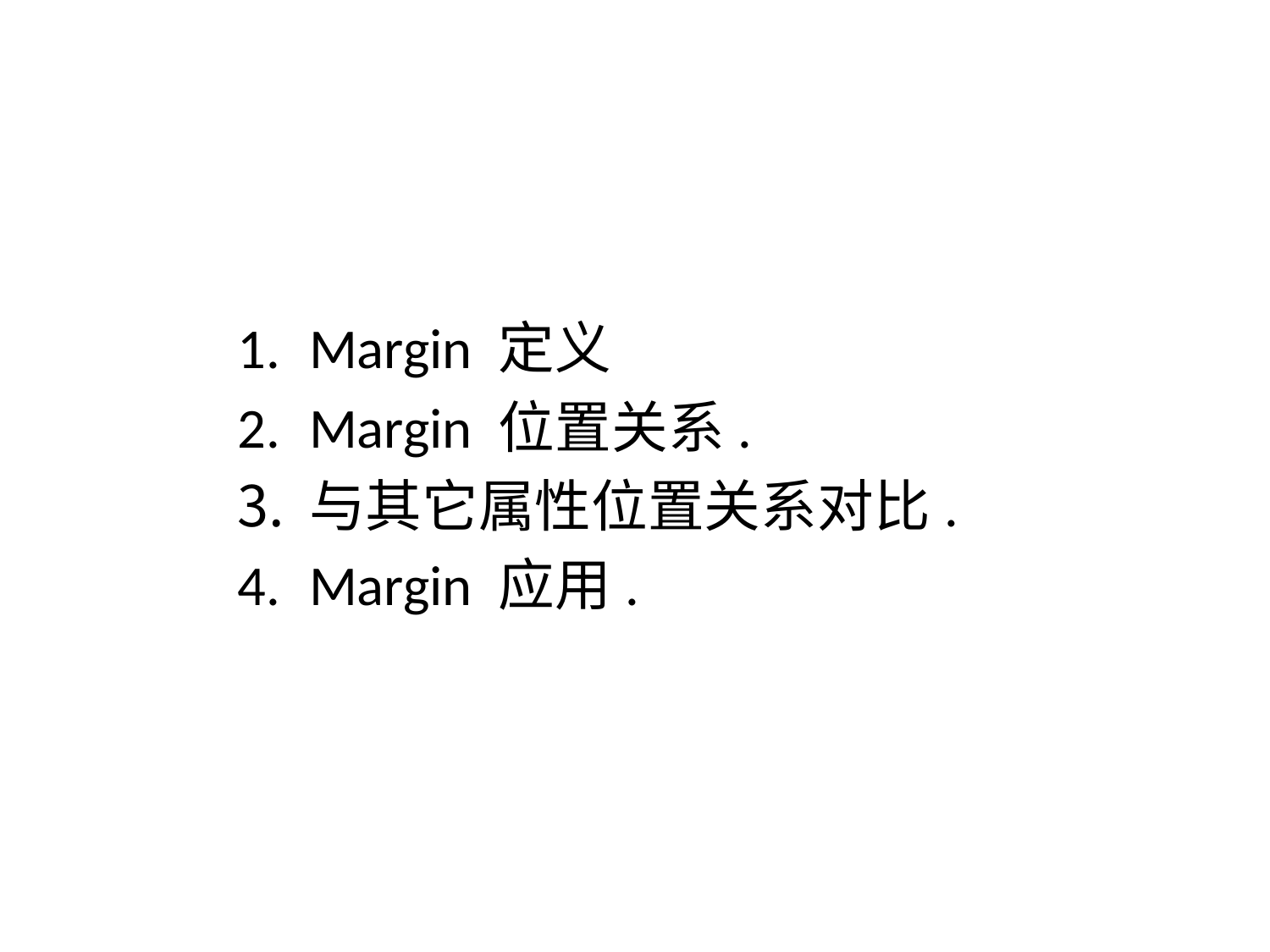

#
Margin 定义
Margin 位置关系.
与其它属性位置关系对比.
Margin 应用.